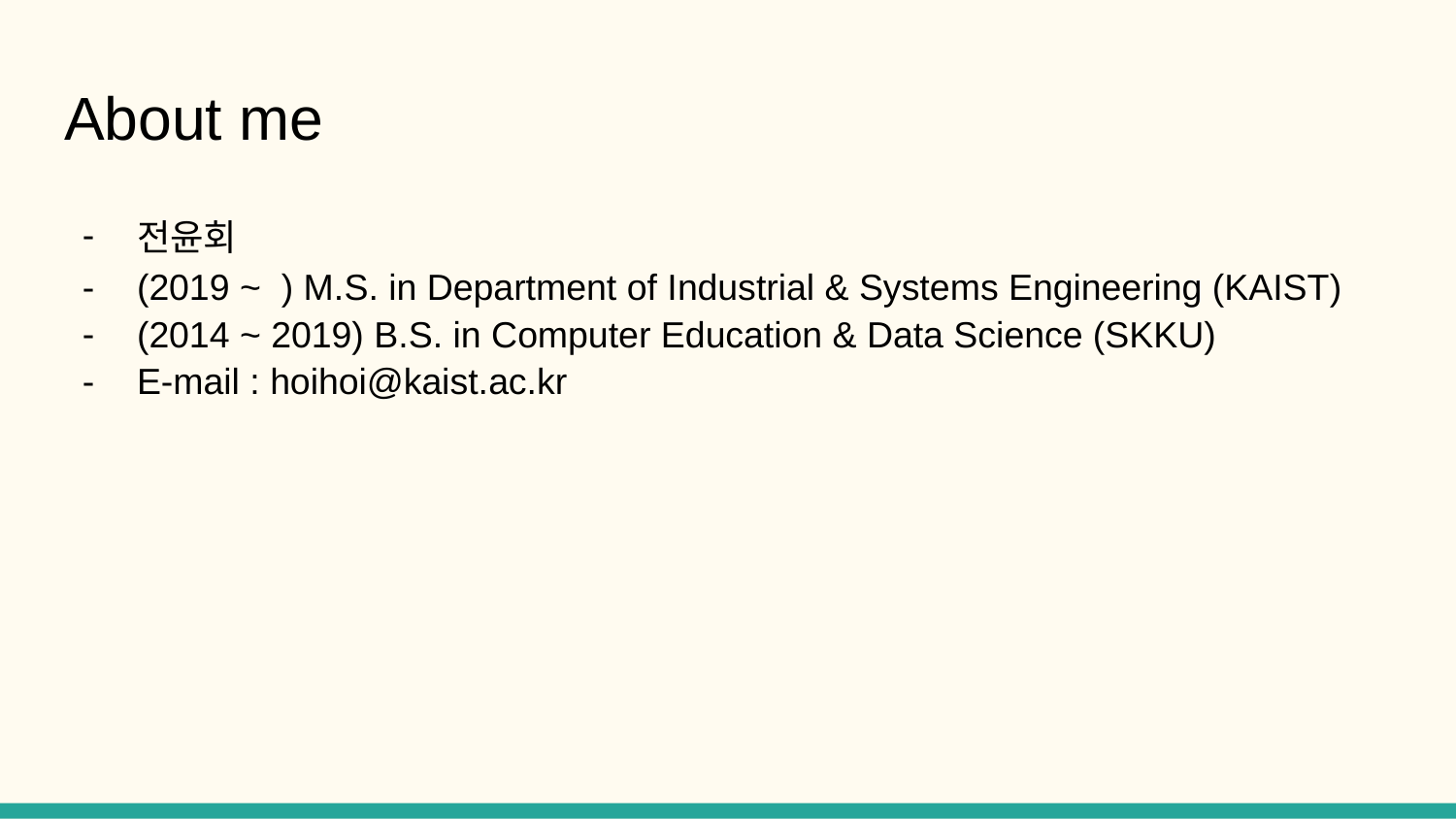

# About me
전윤회
(2019 ~  ) M.S. in Department of Industrial & Systems Engineering (KAIST)
(2014 ~ 2019) B.S. in Computer Education & Data Science (SKKU)
E-mail : hoihoi@kaist.ac.kr